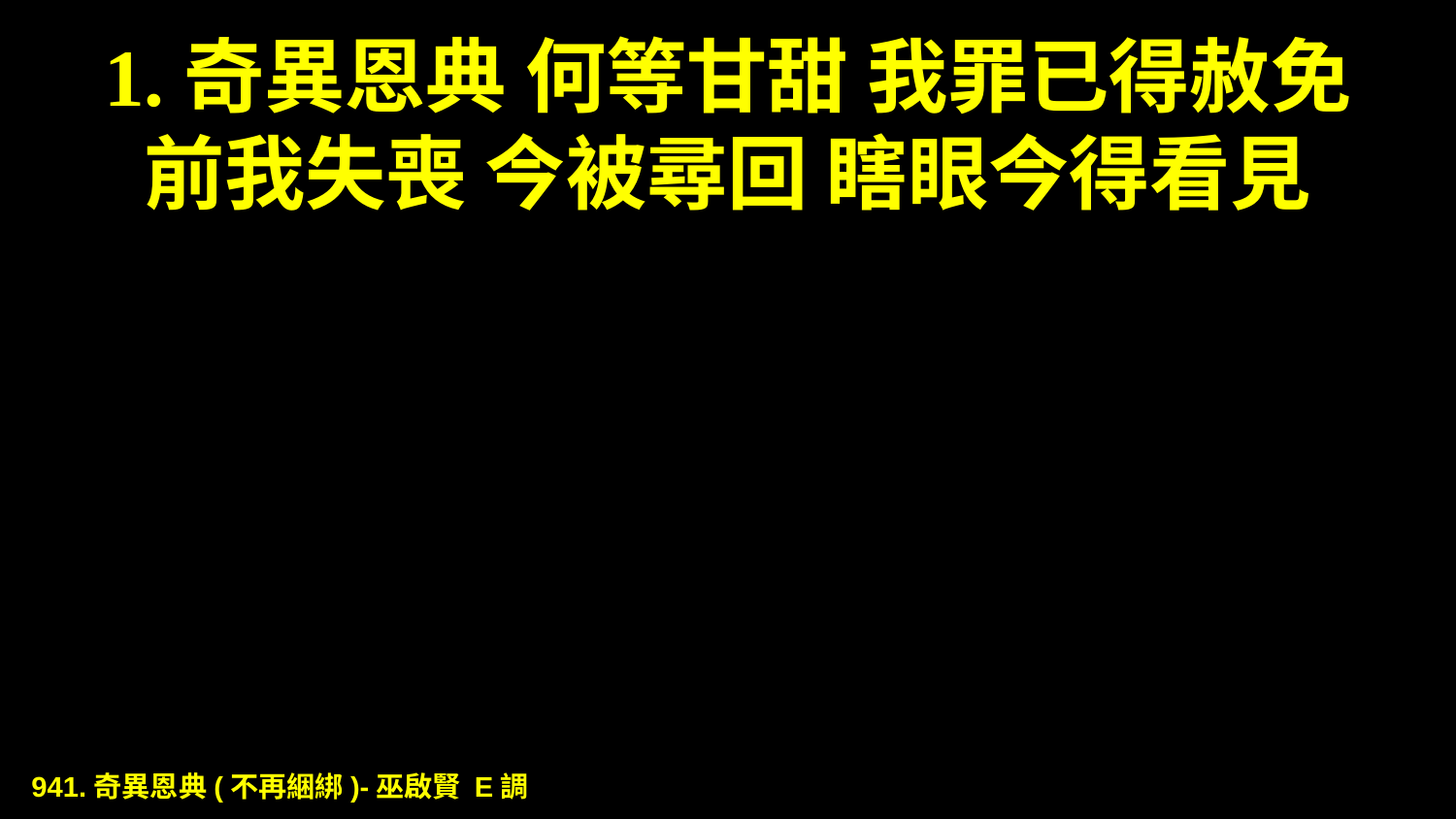

# 1.奇異恩典 何等甘甜 我罪已得赦免 前我失喪 今被尋回 瞎眼今得看見
941.奇異恩典(不再綑綁)-巫啟賢 E調